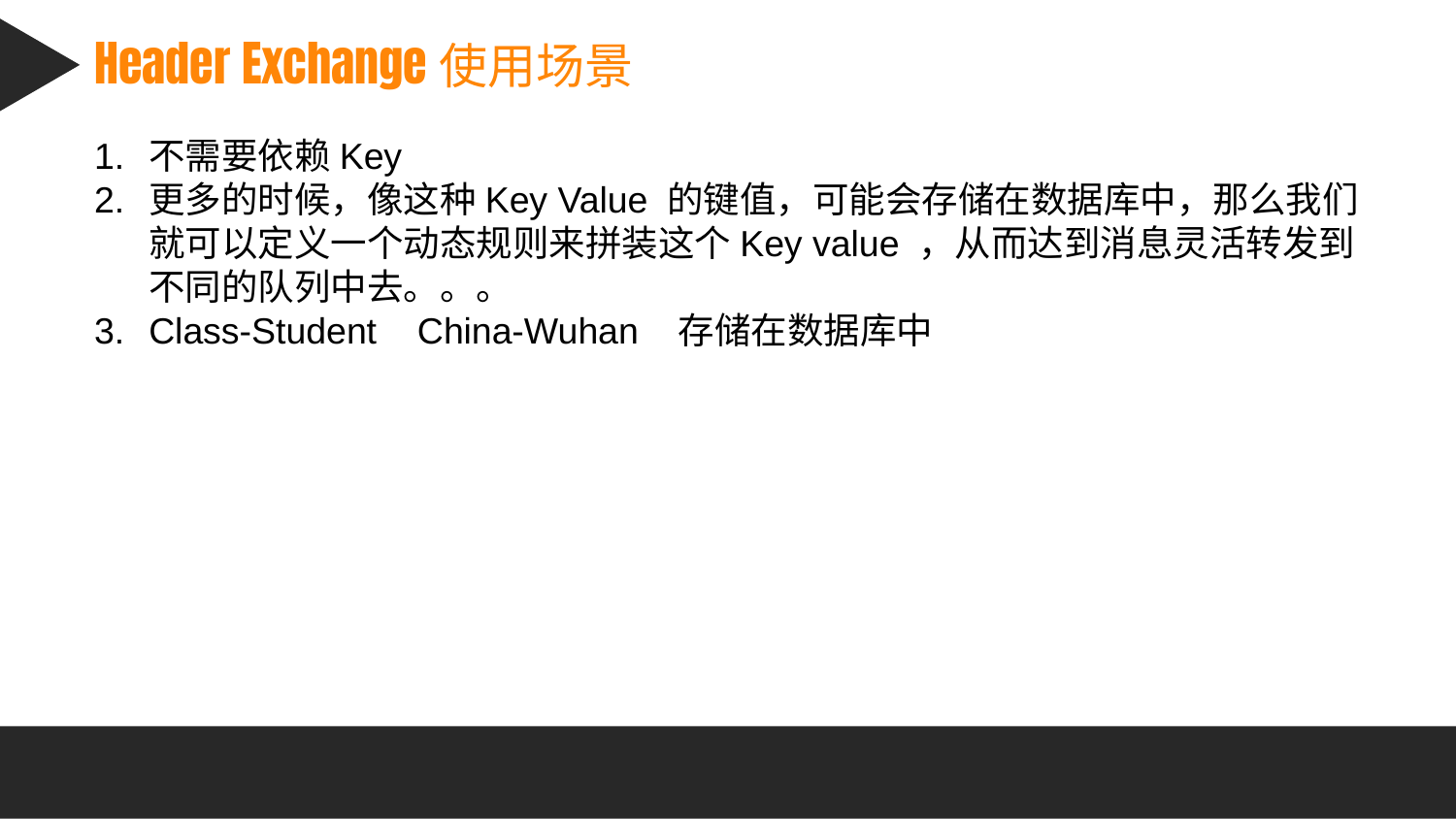

Header Exchange使用场景
不需要依赖Key
更多的时候，像这种Key Value 的键值，可能会存储在数据库中，那么我们就可以定义一个动态规则来拼装这个Key value ，从而达到消息灵活转发到不同的队列中去。。。
Class-Student    China-Wuhan   存储在数据库中